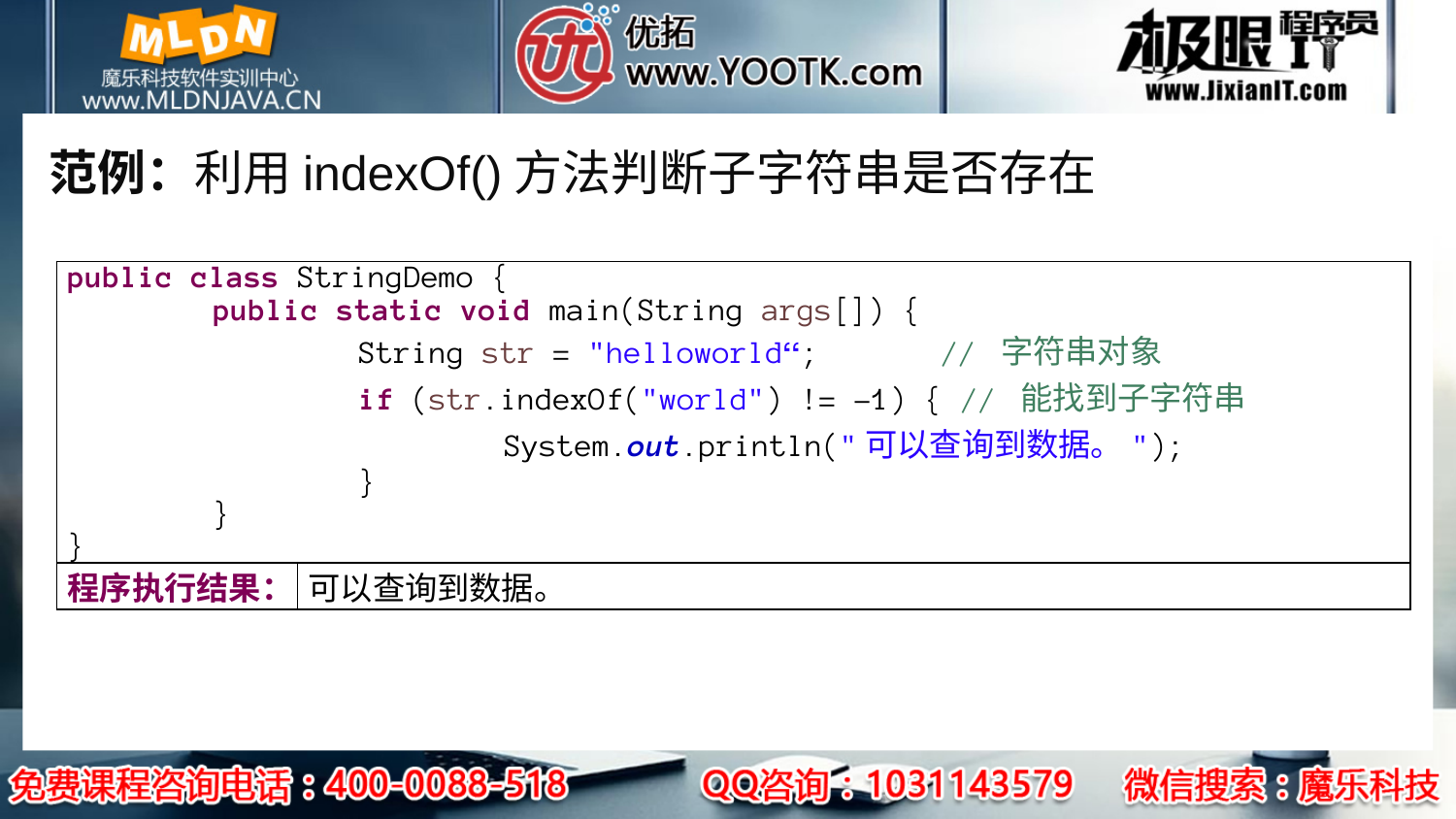

# 范例：利用indexOf()方法判断子字符串是否存在
| public class StringDemo { public static void main(String args[]) { String str = "helloworld“; // 字符串对象 if (str.indexOf("world") != -1) { // 能找到子字符串 System.out.println("可以查询到数据。"); } } } |  |
| --- | --- |
| 程序执行结果： | 可以查询到数据。 |